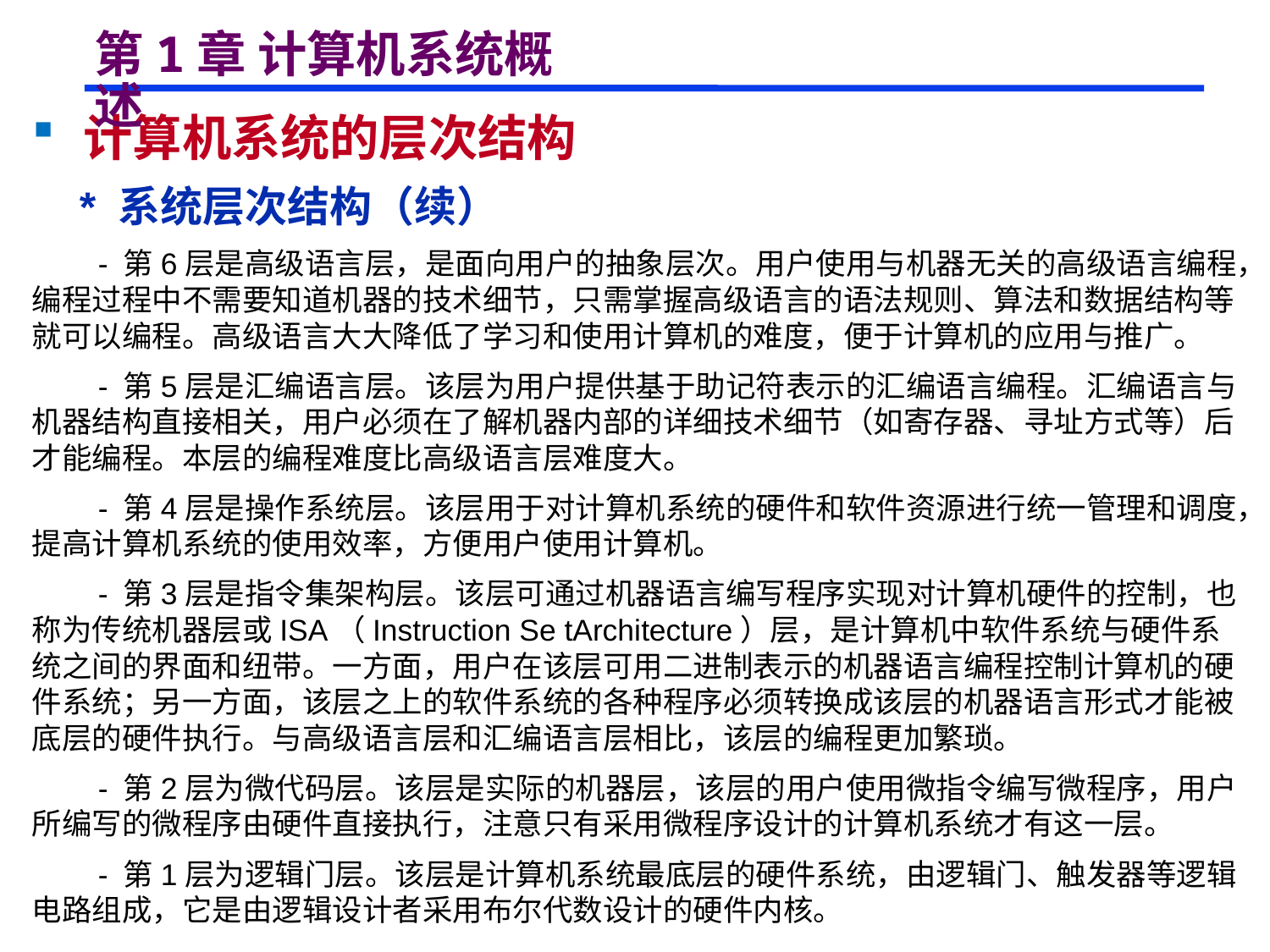

# 第1章 计算机系统概述
 计算机系统的层次结构
    * 系统层次结构（续）
        - 第6层是高级语言层，是面向用户的抽象层次。用户使用与机器无关的高级语言编程，编程过程中不需要知道机器的技术细节，只需掌握高级语言的语法规则、算法和数据结构等就可以编程。高级语言大大降低了学习和使用计算机的难度，便于计算机的应用与推广。
        - 第5层是汇编语言层。该层为用户提供基于助记符表示的汇编语言编程。汇编语言与机器结构直接相关，用户必须在了解机器内部的详细技术细节（如寄存器、寻址方式等）后才能编程。本层的编程难度比高级语言层难度大。
        - 第4层是操作系统层。该层用于对计算机系统的硬件和软件资源进行统一管理和调度，提高计算机系统的使用效率，方便用户使用计算机。
        - 第3层是指令集架构层。该层可通过机器语言编写程序实现对计算机硬件的控制，也称为传统机器层或ISA（Instruction Se tArchitecture）层，是计算机中软件系统与硬件系统之间的界面和纽带。一方面，用户在该层可用二进制表示的机器语言编程控制计算机的硬件系统；另一方面，该层之上的软件系统的各种程序必须转换成该层的机器语言形式才能被底层的硬件执行。与高级语言层和汇编语言层相比，该层的编程更加繁琐。
        - 第2层为微代码层。该层是实际的机器层，该层的用户使用微指令编写微程序，用户所编写的微程序由硬件直接执行，注意只有采用微程序设计的计算机系统才有这一层。
        - 第1层为逻辑门层。该层是计算机系统最底层的硬件系统，由逻辑门、触发器等逻辑电路组成，它是由逻辑设计者采用布尔代数设计的硬件内核。